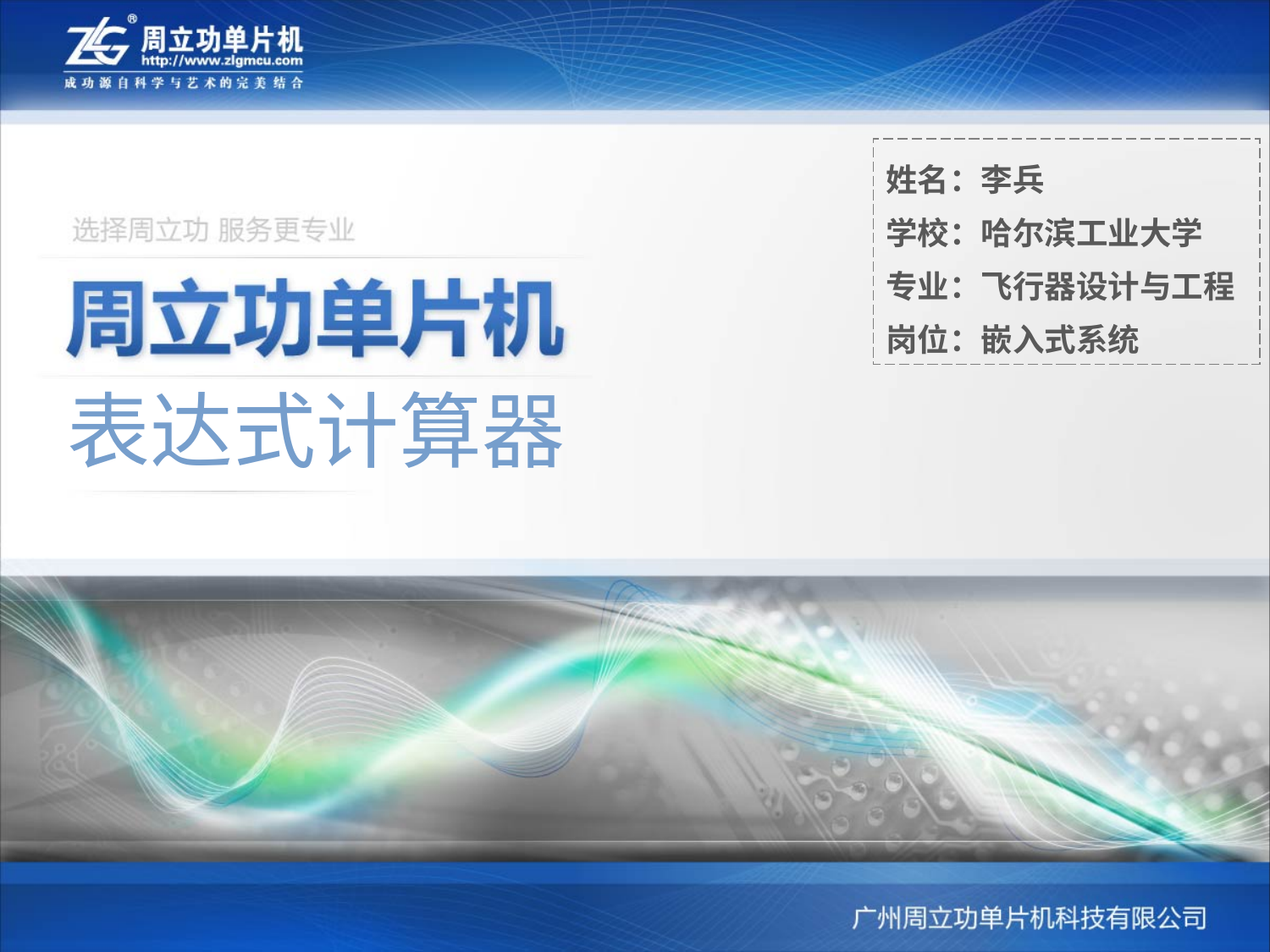

姓名：李兵
学校：哈尔滨工业大学
专业：飞行器设计与工程
岗位：嵌入式系统
# 表达式计算器